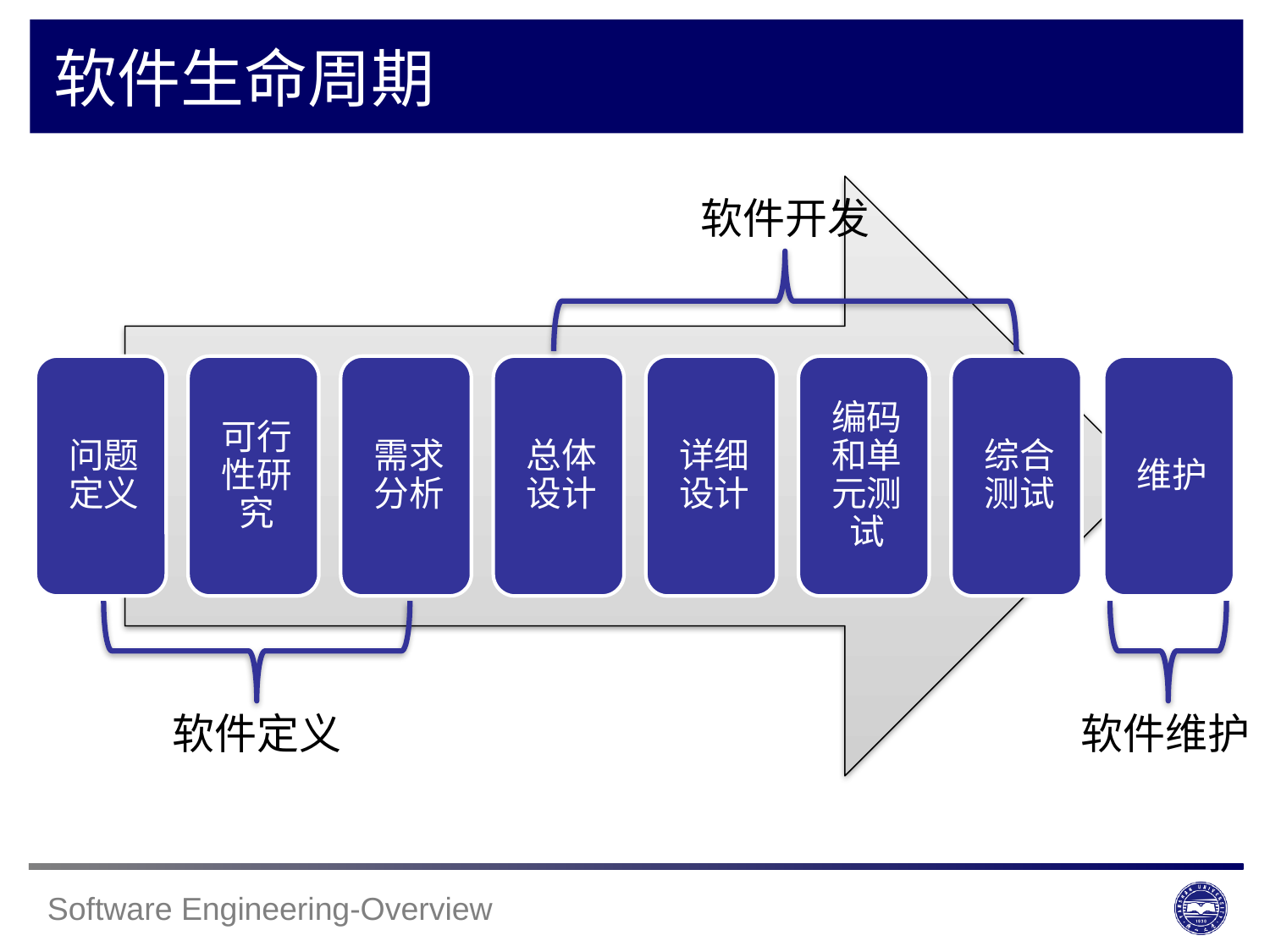

软件生命周期
问题定义
可行性研究
需求分析
总体设计
详细设计
编码和单元测试
综合测试
维护

软件开发

软件定义

软件维护